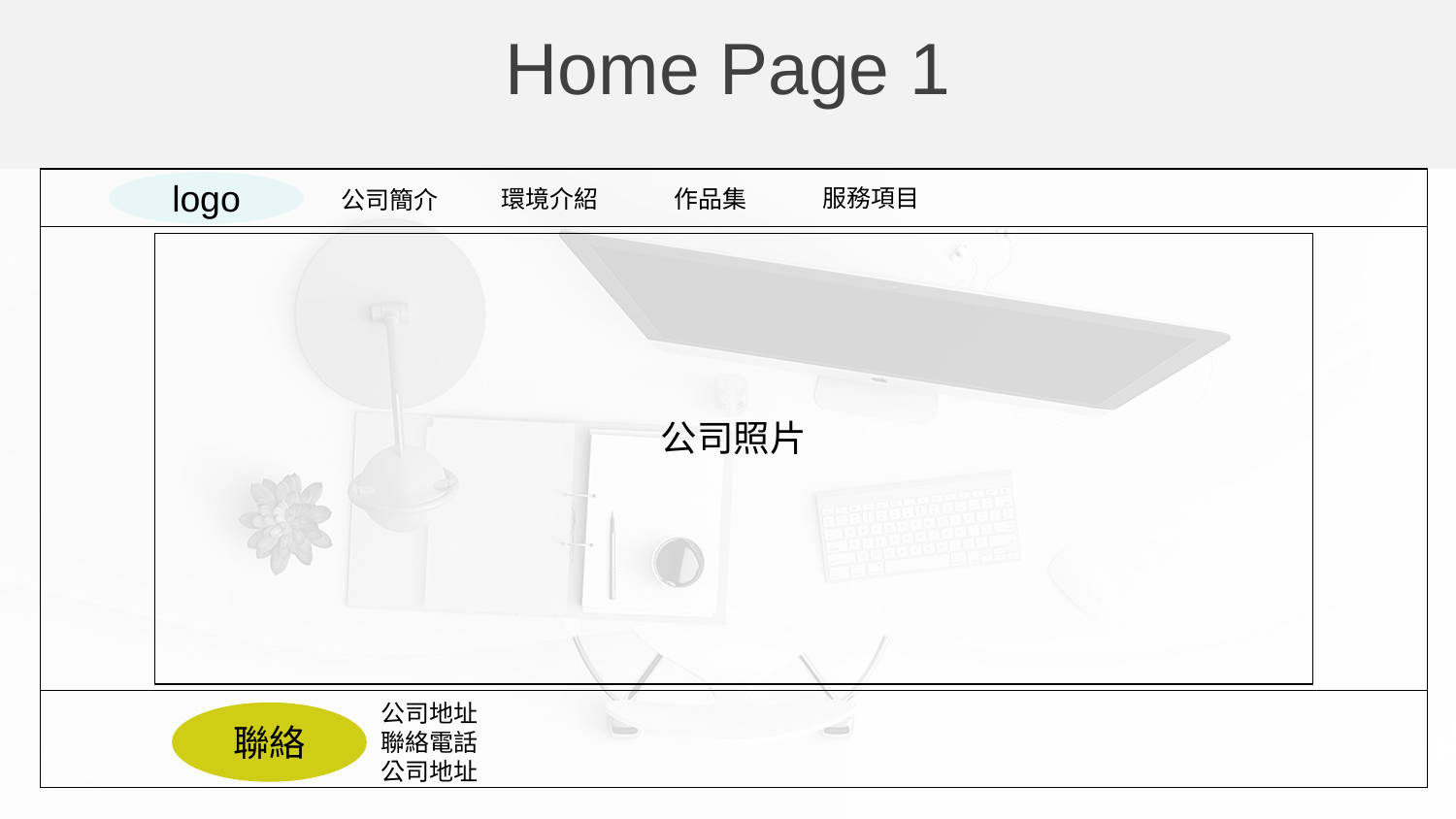

Home Page 1

logo
服務項目
作品集
環境介紹
公司簡介
公司照片

公司地址
聯絡電話
公司地址
聯絡